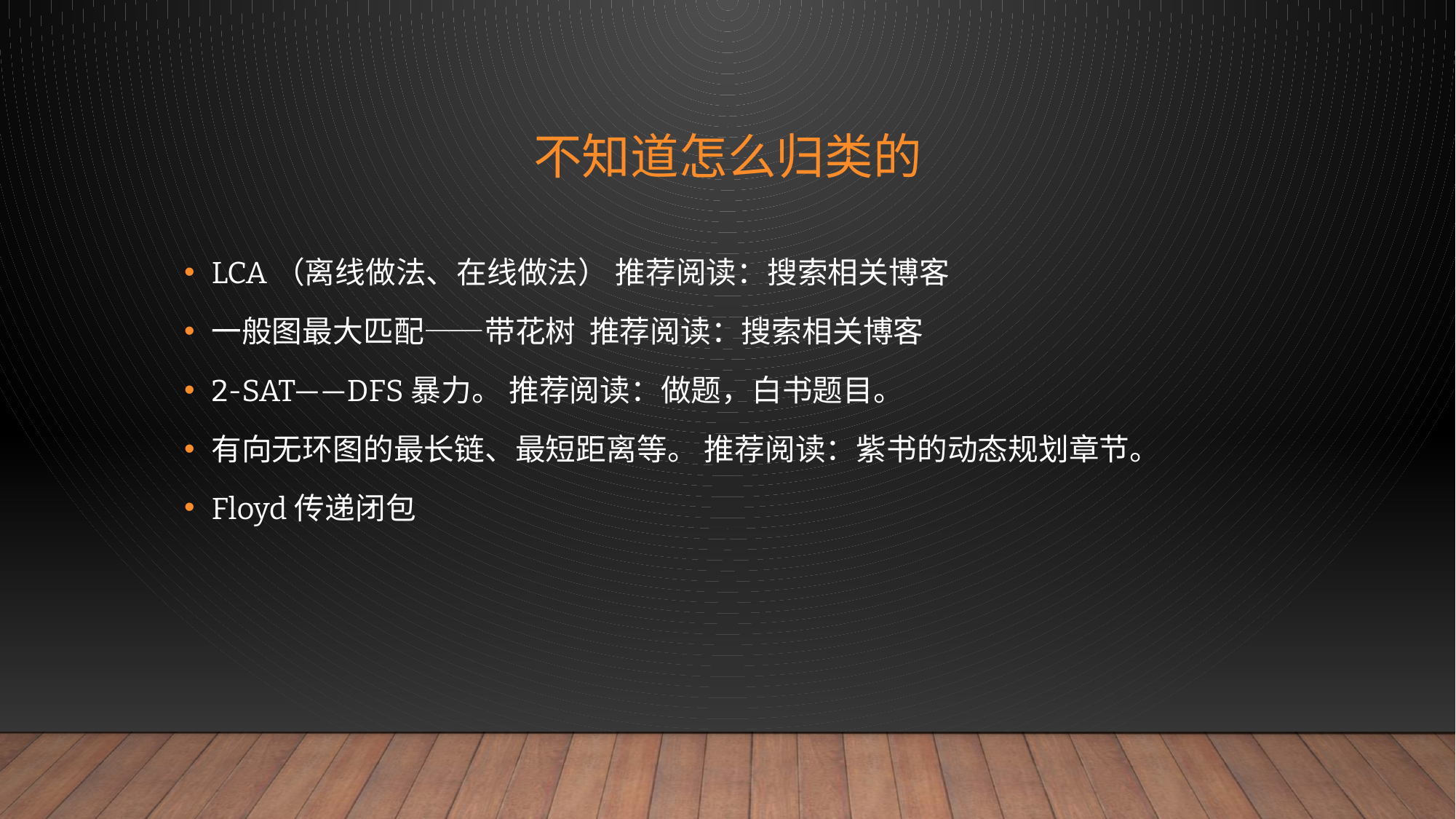

# 不知道怎么归类的
LCA（离线做法、在线做法） 推荐阅读：搜索相关博客
一般图最大匹配——带花树  推荐阅读：搜索相关博客
2-SAT——DFS暴力。 推荐阅读：做题，白书题目。
有向无环图的最长链、最短距离等。 推荐阅读：紫书的动态规划章节。
Floyd传递闭包